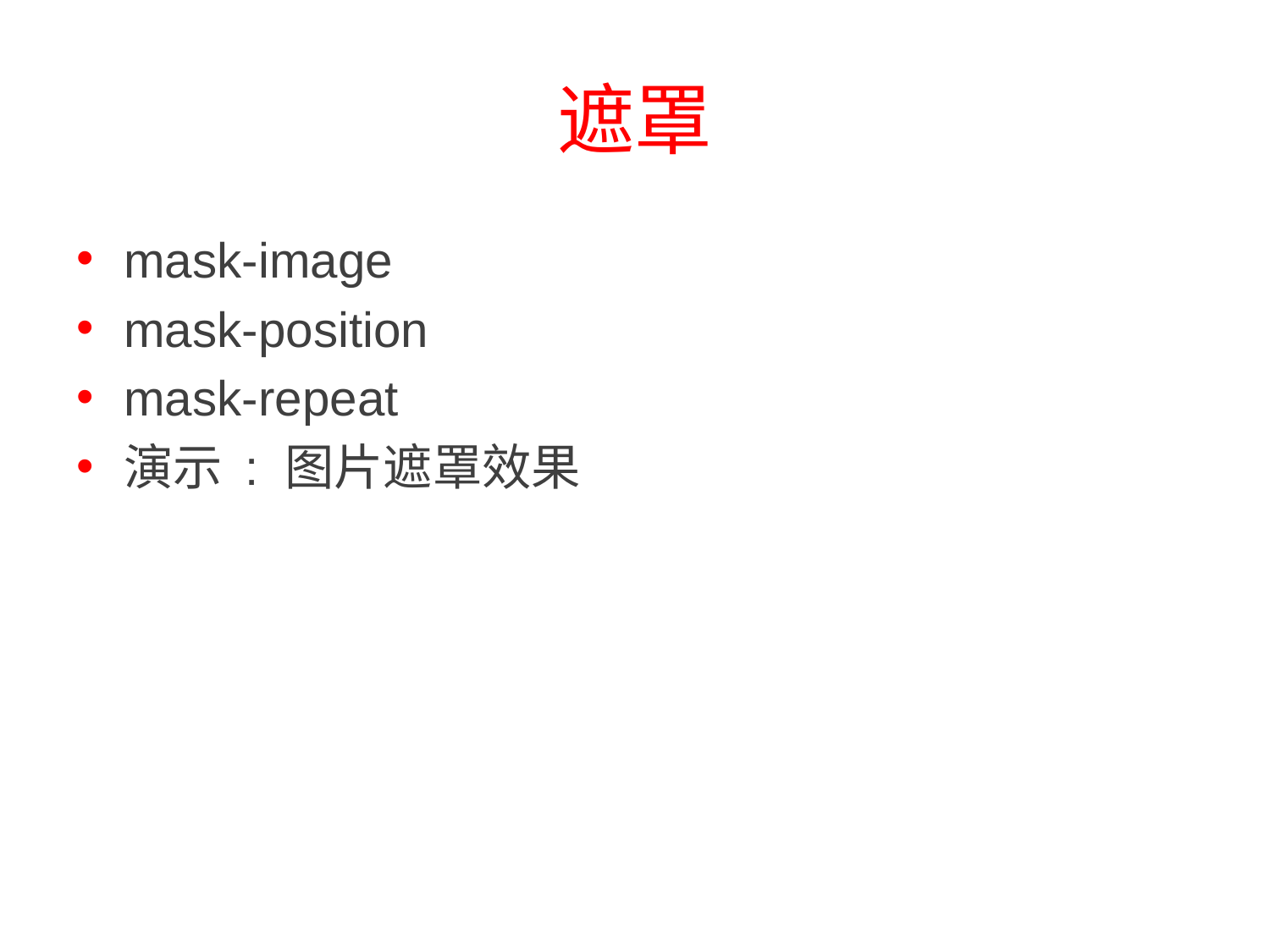

# 遮罩
mask-image
mask-position
mask-repeat
演示 : 图片遮罩效果